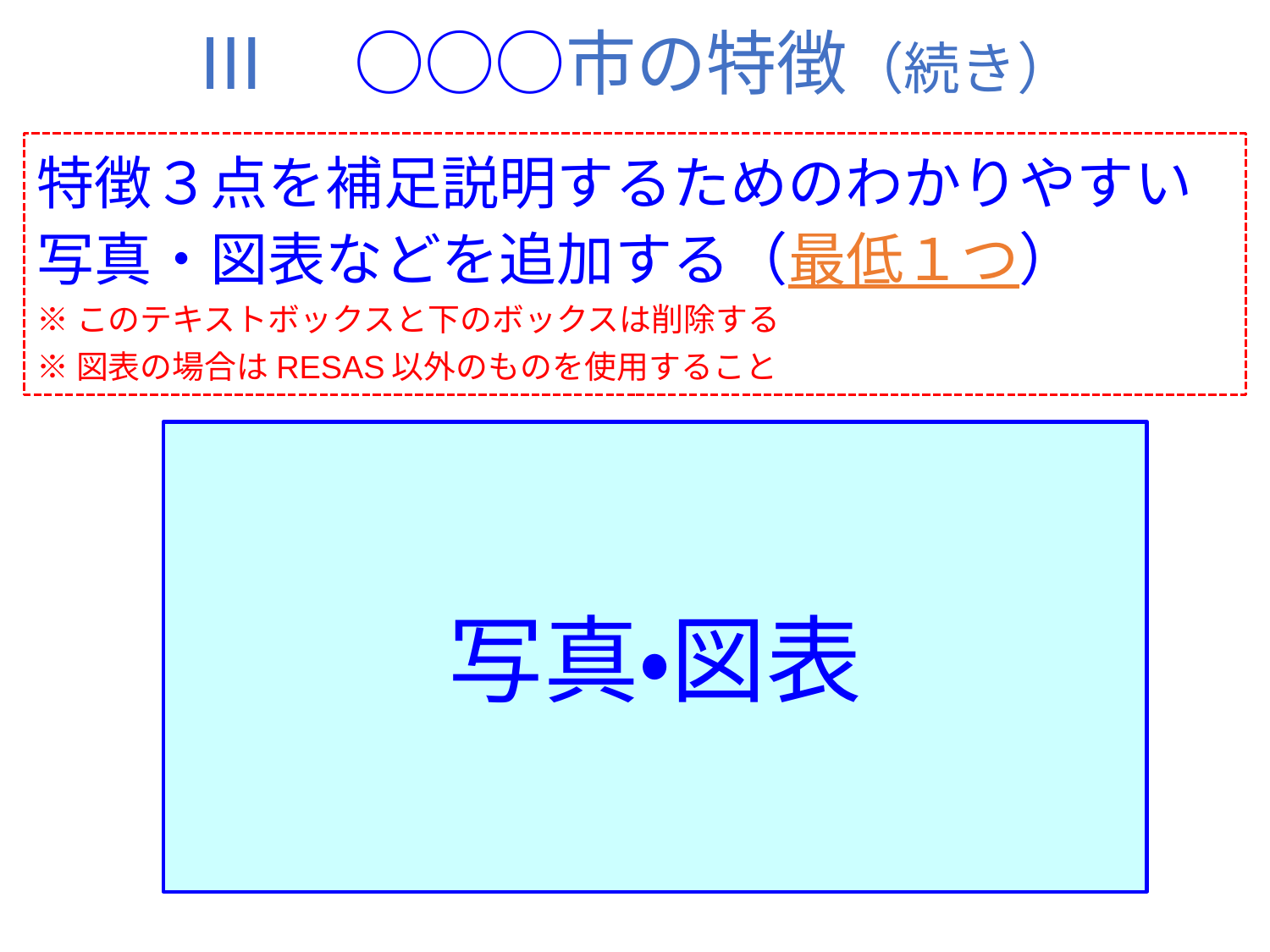

# Ⅲ　○○○市の特徴（続き）
特徴３点を補足説明するためのわかりやすい写真・図表などを追加する（最低１つ）
※このテキストボックスと下のボックスは削除する
※図表の場合はRESAS以外のものを使用すること

写真・図表